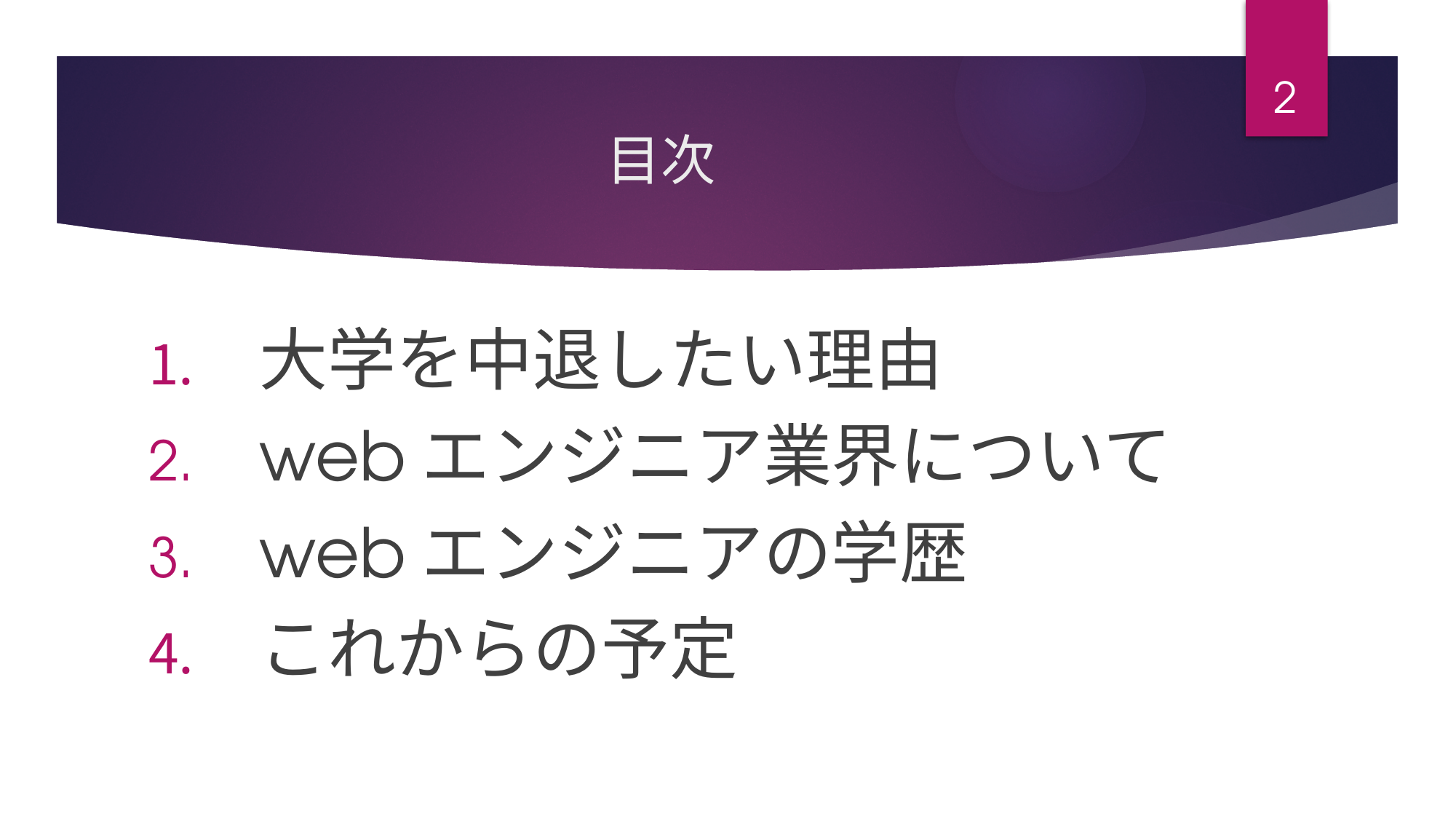

2
# 目次
大学を中退したい理由
webエンジニア業界について
webエンジニアの学歴
これからの予定